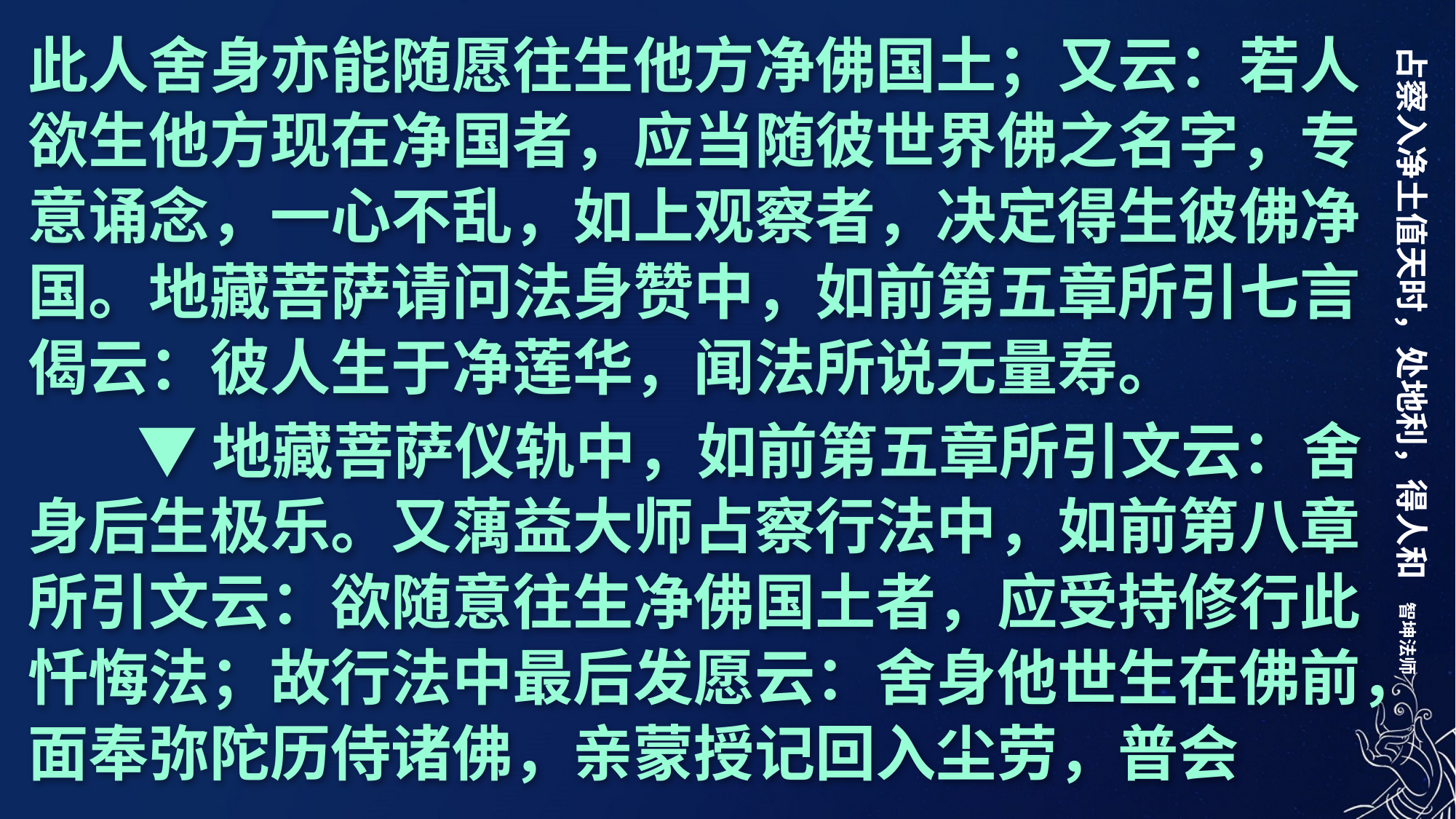

此人舍身亦能随愿往生他方净佛国土；又云：若人欲生他方现在净国者，应当随彼世界佛之名字，专意诵念，一心不乱，如上观察者，决定得生彼佛净国。地藏菩萨请问法身赞中，如前第五章所引七言偈云：彼人生于净莲华，闻法所说无量寿。
	▼地藏菩萨仪轨中，如前第五章所引文云：舍身后生极乐。又蕅益大师占察行法中，如前第八章所引文云：欲随意往生净佛国土者，应受持修行此忏悔法；故行法中最后发愿云：舍身他世生在佛前，面奉弥陀历侍诸佛，亲蒙授记回入尘劳，普会